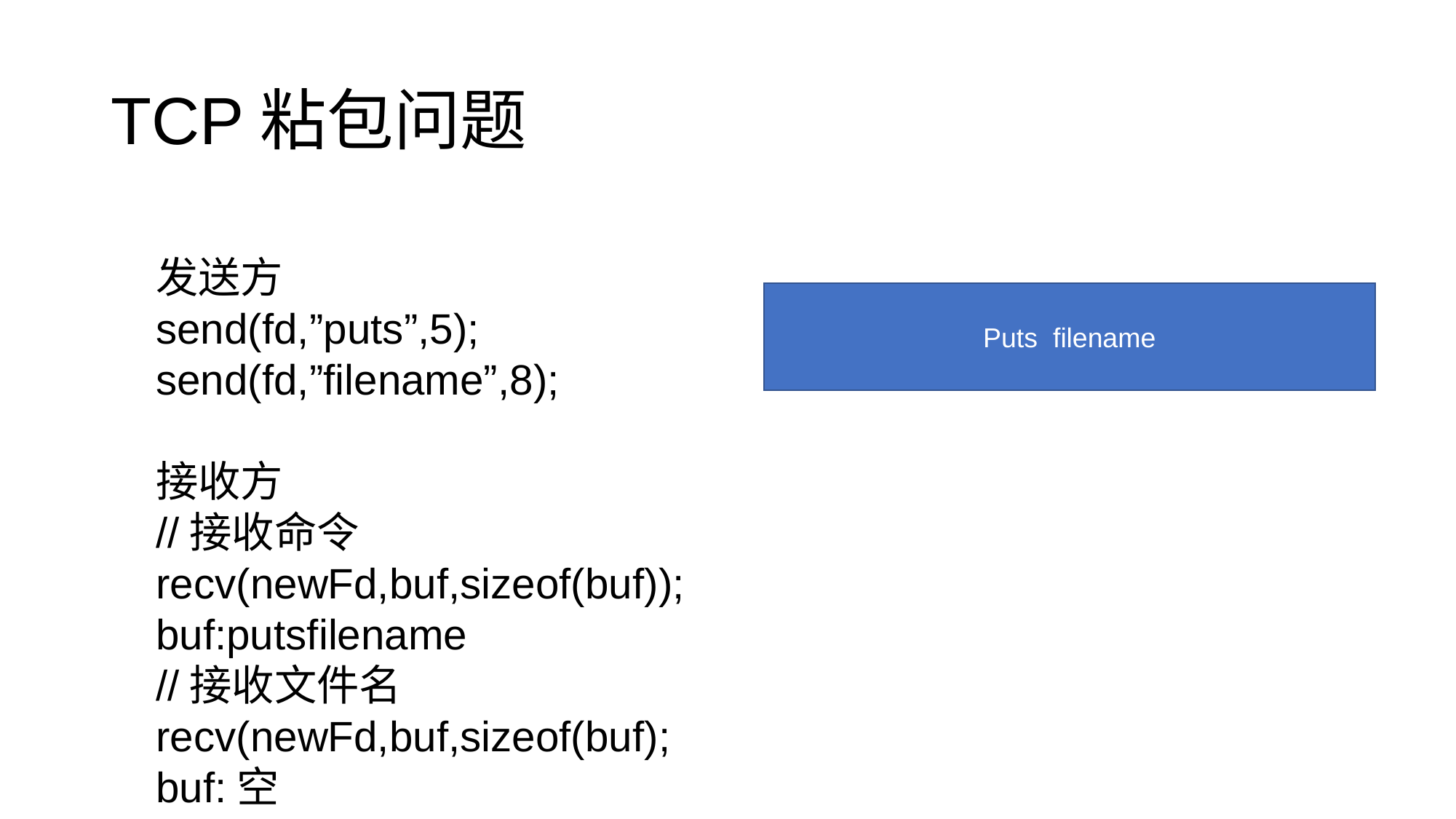

# TCP粘包问题
发送方
send(fd,”puts”,5);
send(fd,”filename”,8);

接收方
//接收命令
recv(newFd,buf,sizeof(buf));
buf:putsfilename
//接收文件名
recv(newFd,buf,sizeof(buf);
buf:空
Puts  filename